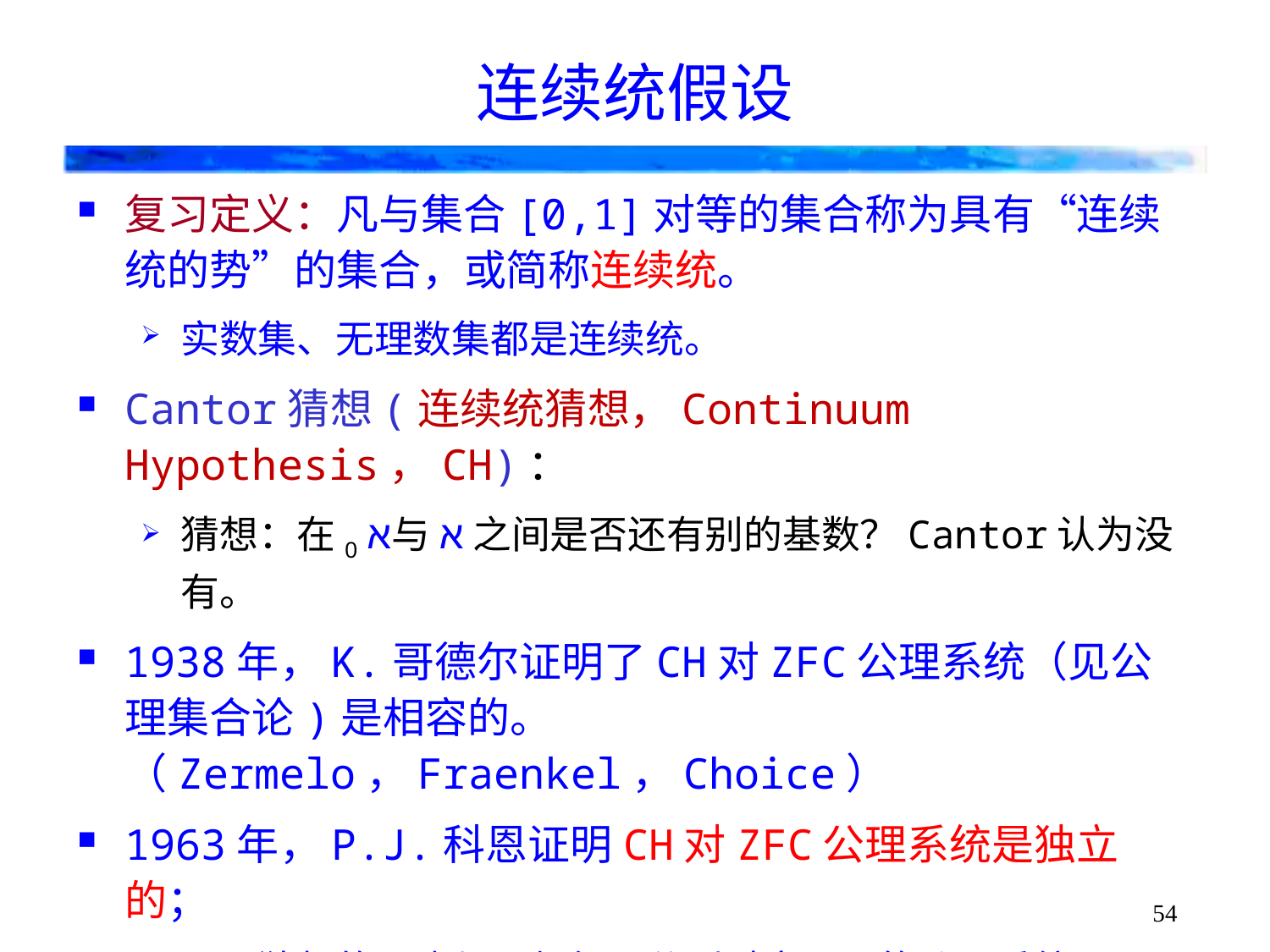

# 连续统假设
复习定义：凡与集合[0,1]对等的集合称为具有“连续统的势”的集合，或简称连续统。
实数集、无理数集都是连续统。
Cantor猜想(连续统猜想，Continuum Hypothesis，CH)：
猜想：在א0与א之间是否还有别的基数？Cantor认为没有。
1938年，K.哥德尔证明了CH对ZFC公理系统（见公理集合论)是相容的。（Zermelo，Fraenkel，Choice）
1963年，P.J.科恩证明CH对ZFC公理系统是独立的；
即，猜想的正确与否都行，分别对应不同的公理系统。
结论：在ZFC公理系统中，CH是不可能判定真假的。这是20世纪60年代集合论的最大进展之一。

54